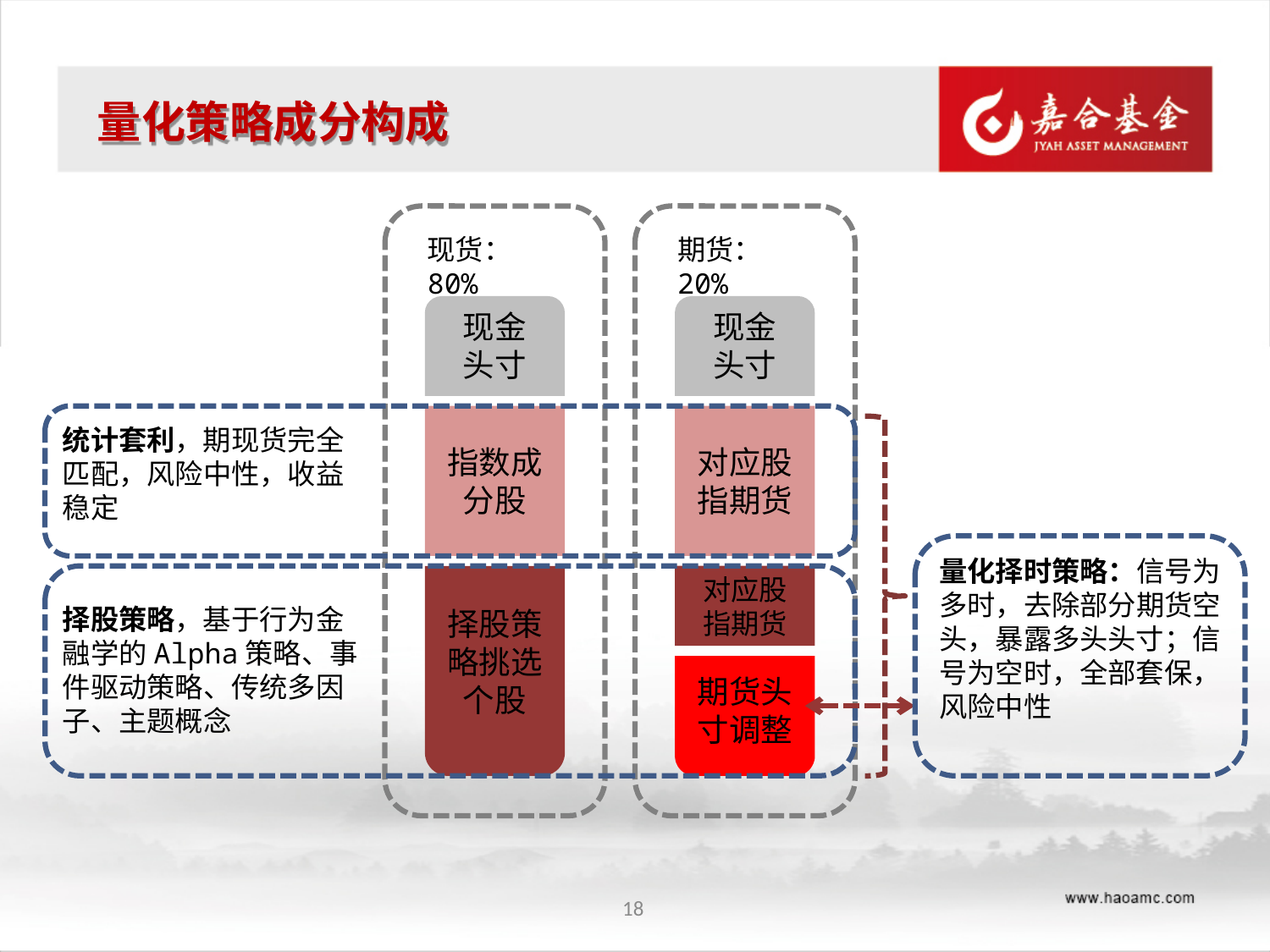

量化策略成分构成

现货：80%
期货：20%
现金
头寸
现金
头寸

指数成分股
对应股指期货
统计套利，期现货完全匹配，风险中性，收益稳定

量化择时策略：信号为多时，去除部分期货空头，暴露多头头寸；信号为空时，全部套保，风险中性

对应股
指期货

择股策略，基于行为金融学的Alpha策略、事件驱动策略、传统多因子、主题概念
择股策略挑选个股

期货头寸调整
18